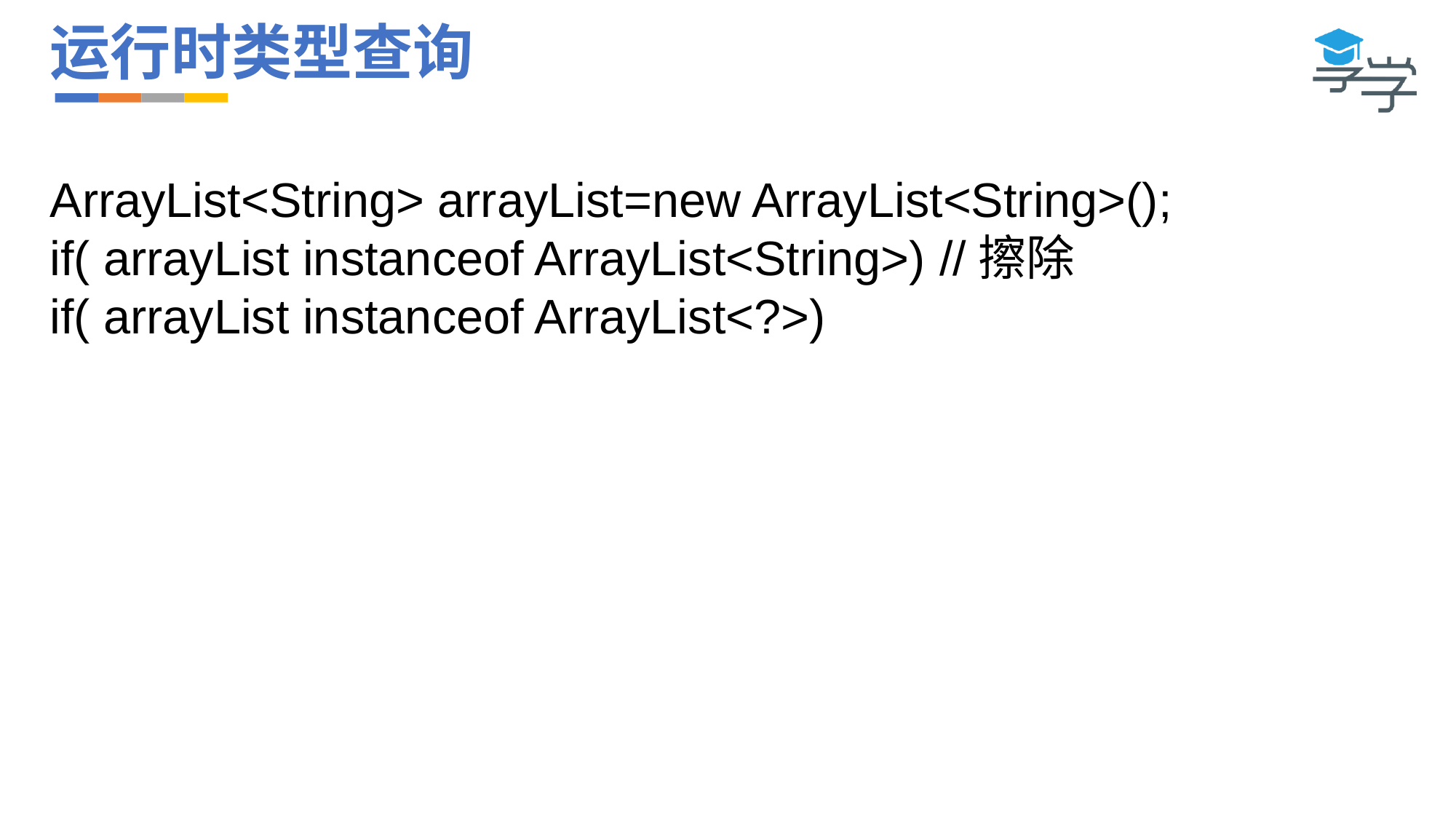

# 运行时类型查询
ArrayList<String> arrayList=new ArrayList<String>();
if( arrayList instanceof ArrayList<String>) //擦除
if( arrayList instanceof ArrayList<?>)